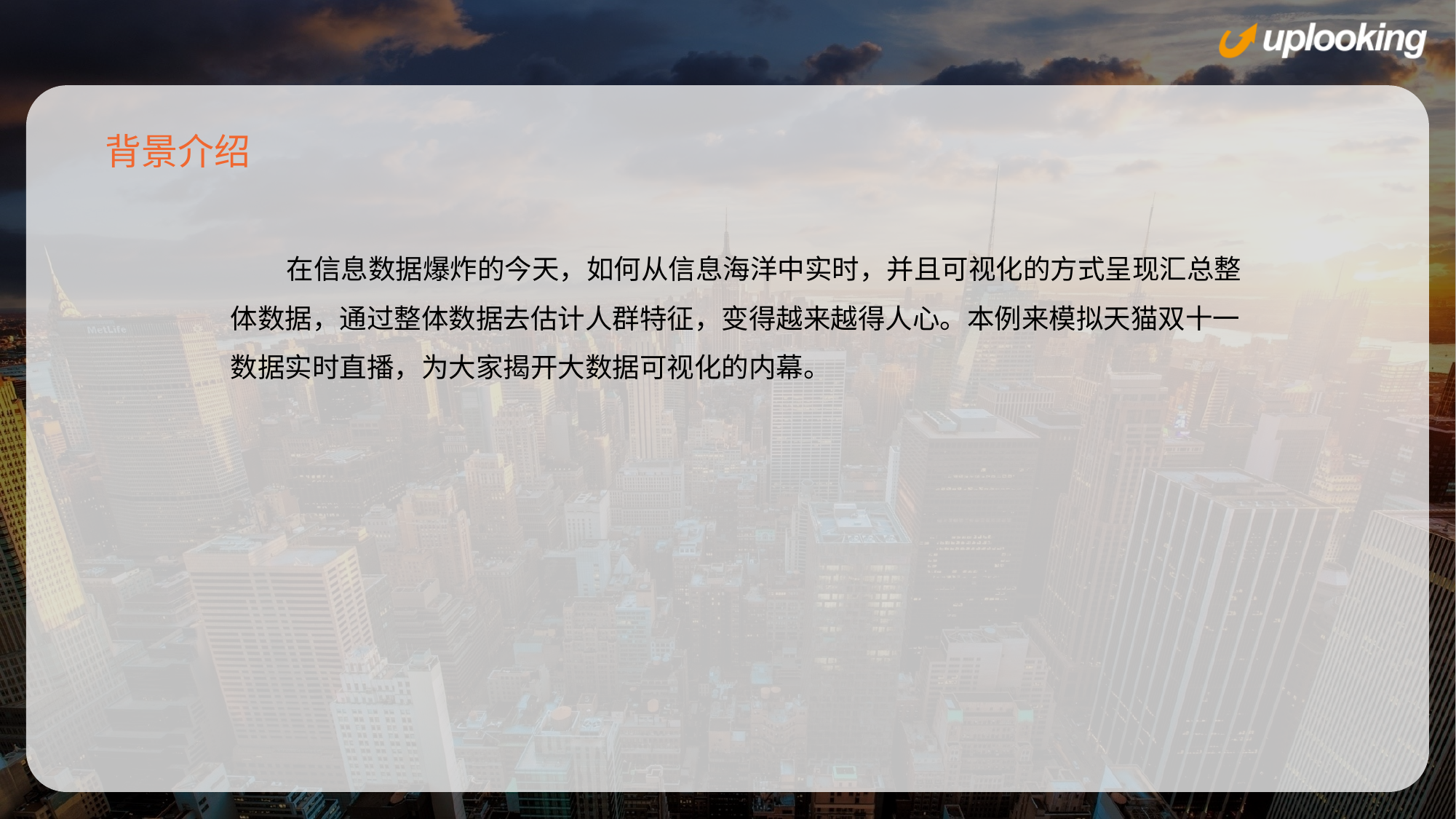

背景介绍
        在信息数据爆炸的今天，如何从信息海洋中实时，并且可视化的方式呈现汇总整体数据，通过整体数据去估计人群特征，变得越来越得人心。本例来模拟天猫双十一数据实时直播，为大家揭开大数据可视化的内幕。